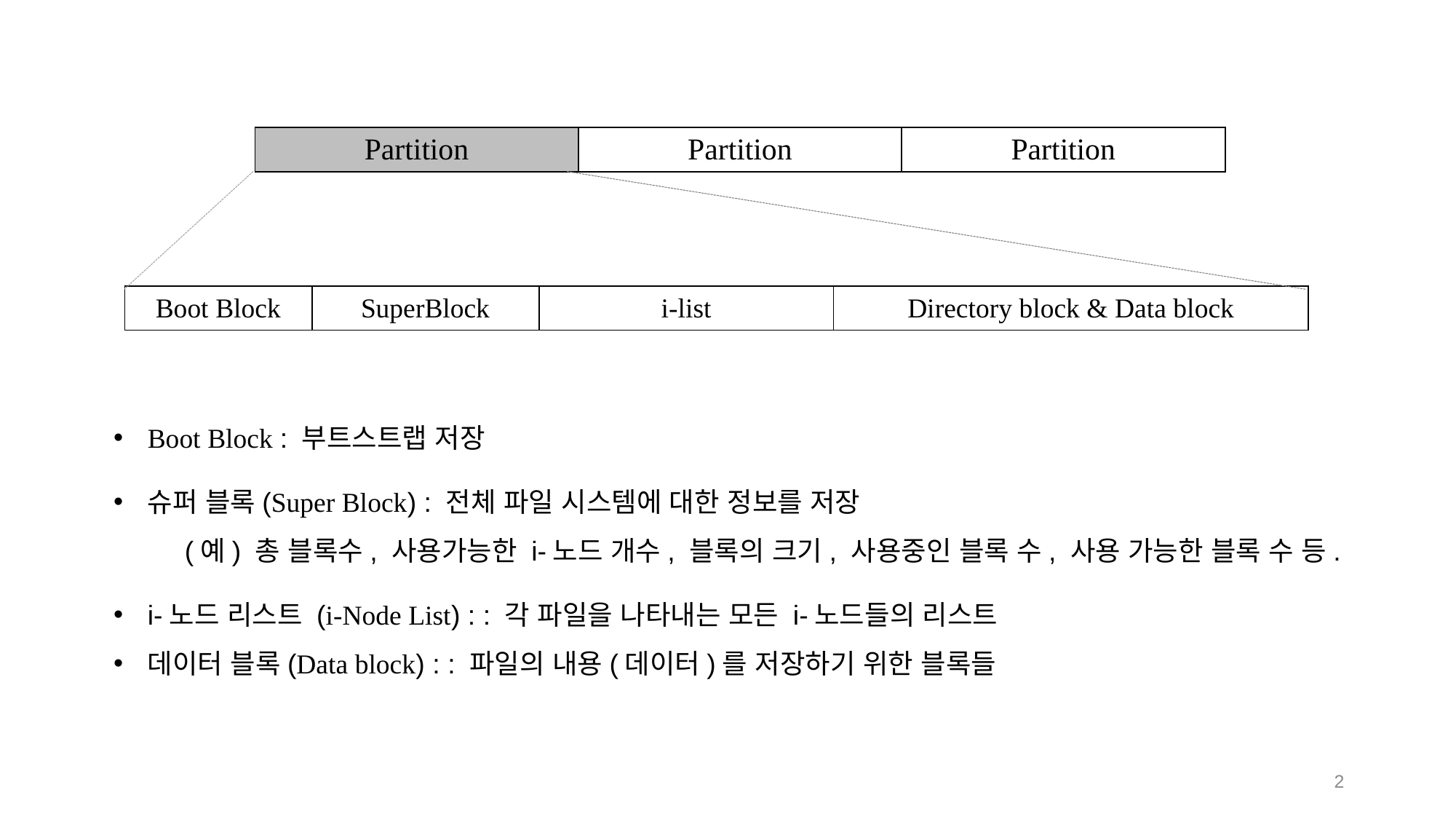

| Partition | Partition | Partition |
| --- | --- | --- |
| Boot Block | SuperBlock | i-list | Directory block & Data block |
| --- | --- | --- | --- |
Boot Block : 부트스트랩 저장

슈퍼 블록(Super Block) : 전체 파일 시스템에 대한 정보를 저장
    (예) 총 블록수, 사용가능한 i-노드 개수, 블록의 크기, 사용중인 블록 수, 사용 가능한 블록 수 등.

i-노드 리스트 (i-Node List) : : 각 파일을 나타내는 모든 i-노드들의 리스트
데이터 블록(Data block) : : 파일의 내용(데이터)를 저장하기 위한 블록들

2